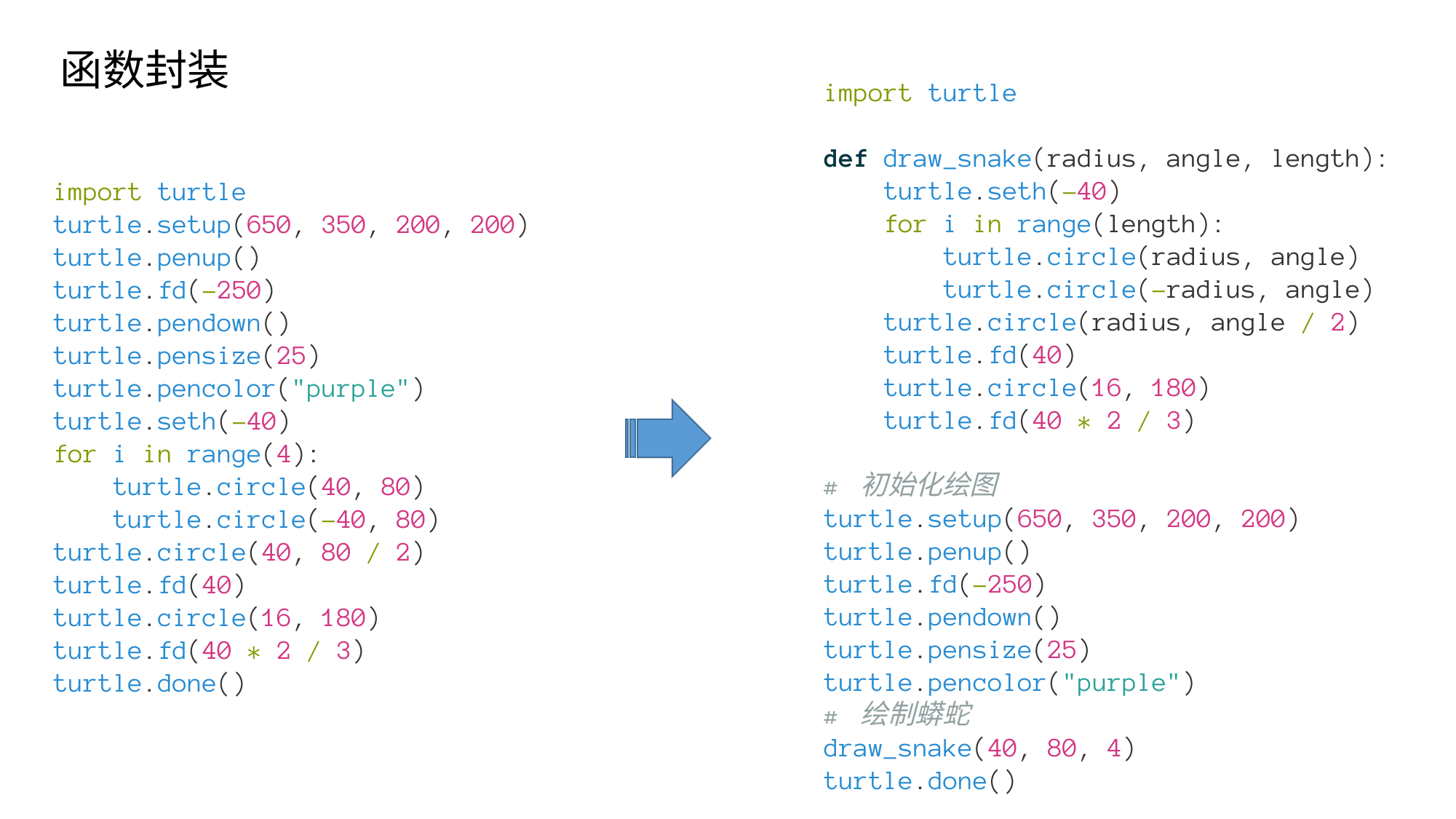

函数封装
import turtle
def draw_snake(radius, angle, length):
    turtle.seth(-40)
    for i in range(length):
        turtle.circle(radius, angle)
        turtle.circle(-radius, angle)
    turtle.circle(radius, angle / 2)
    turtle.fd(40)
    turtle.circle(16, 180)
    turtle.fd(40 * 2 / 3)
# 初始化绘图
turtle.setup(650, 350, 200, 200)
turtle.penup()
turtle.fd(-250)
turtle.pendown()
turtle.pensize(25)
turtle.pencolor("purple")
# 绘制蟒蛇
draw_snake(40, 80, 4)
turtle.done()

import turtle
turtle.setup(650, 350, 200, 200)
turtle.penup()
turtle.fd(-250)
turtle.pendown()
turtle.pensize(25)
turtle.pencolor("purple")
turtle.seth(-40)
for i in range(4):
    turtle.circle(40, 80)
    turtle.circle(-40, 80)
turtle.circle(40, 80 / 2)
turtle.fd(40)
turtle.circle(16, 180)
turtle.fd(40 * 2 / 3)
turtle.done()